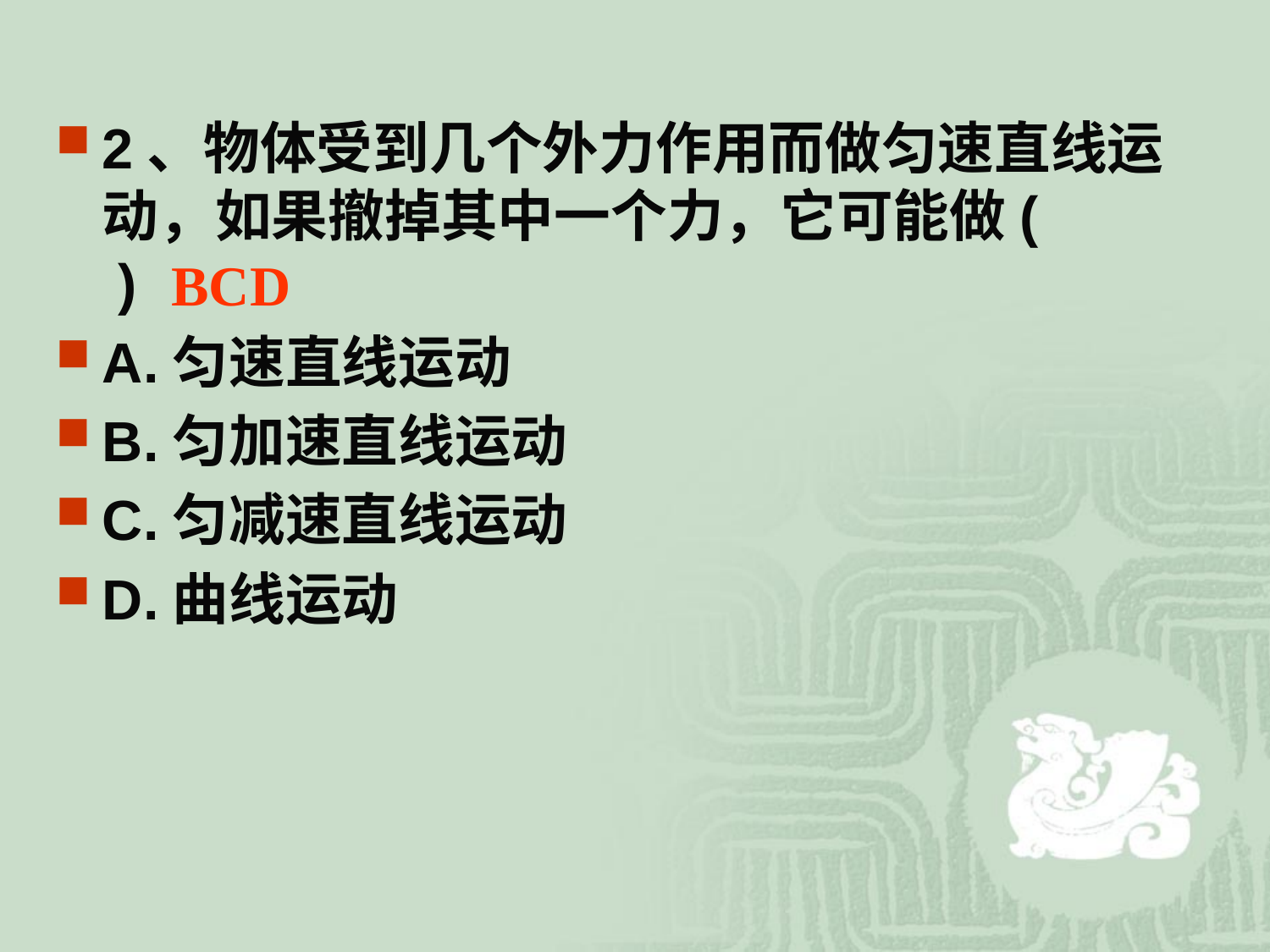

2、物体受到几个外力作用而做匀速直线运动，如果撤掉其中一个力，它可能做(             )
A.匀速直线运动
B.匀加速直线运动
C.匀减速直线运动
D.曲线运动
BCD